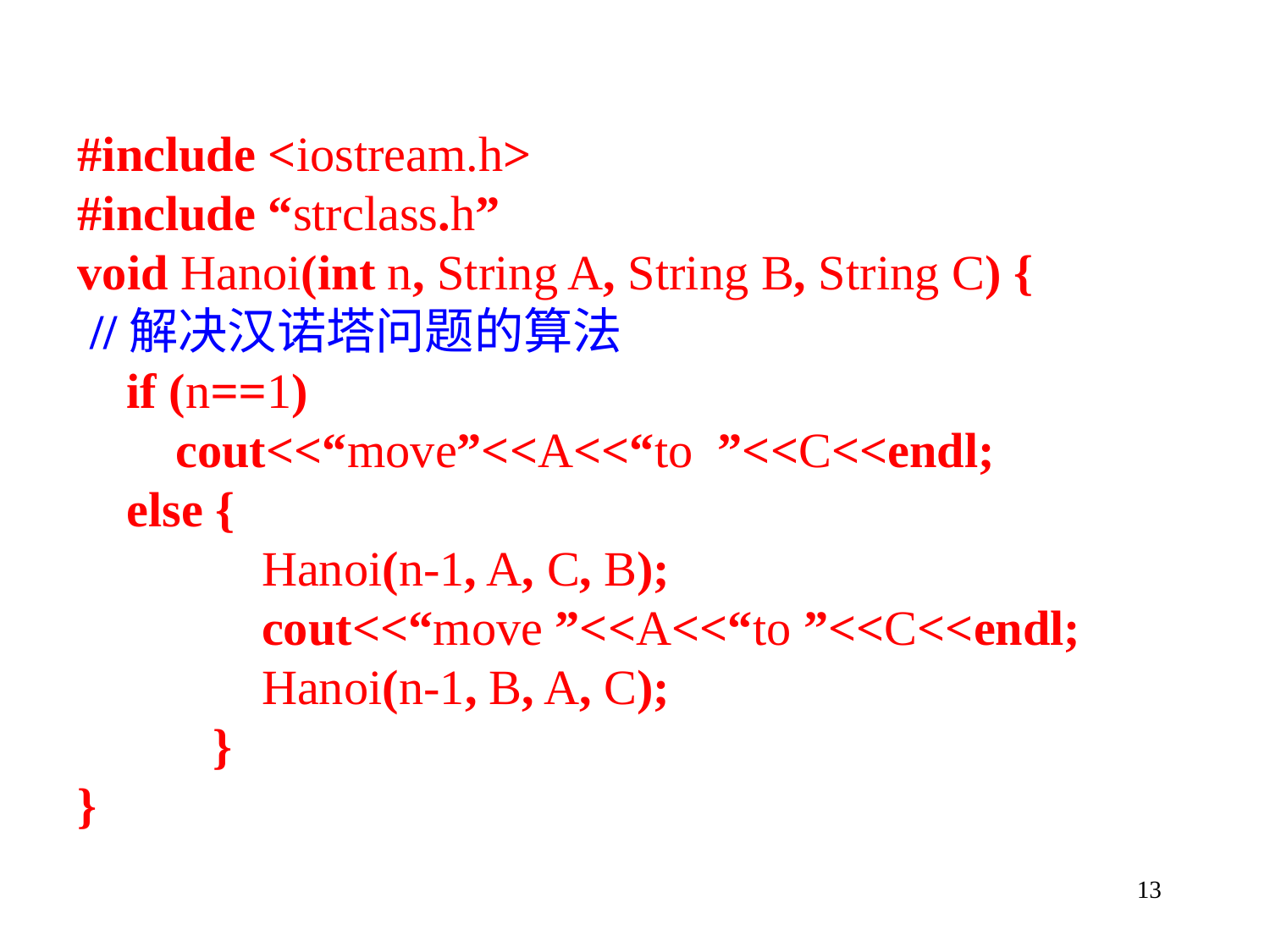

#include <iostream.h>
#include “strclass.h”
void Hanoi(int n, String A, String B, String C) {
 //解决汉诺塔问题的算法
    if (n==1)
        cout<<“move”<<A<<“to  ”<<C<<endl;
    else {
               Hanoi(n-1, A, C, B);
               cout<<“move ”<<A<<“to ”<<C<<endl;
               Hanoi(n-1, B, A, C);
           }
}
13